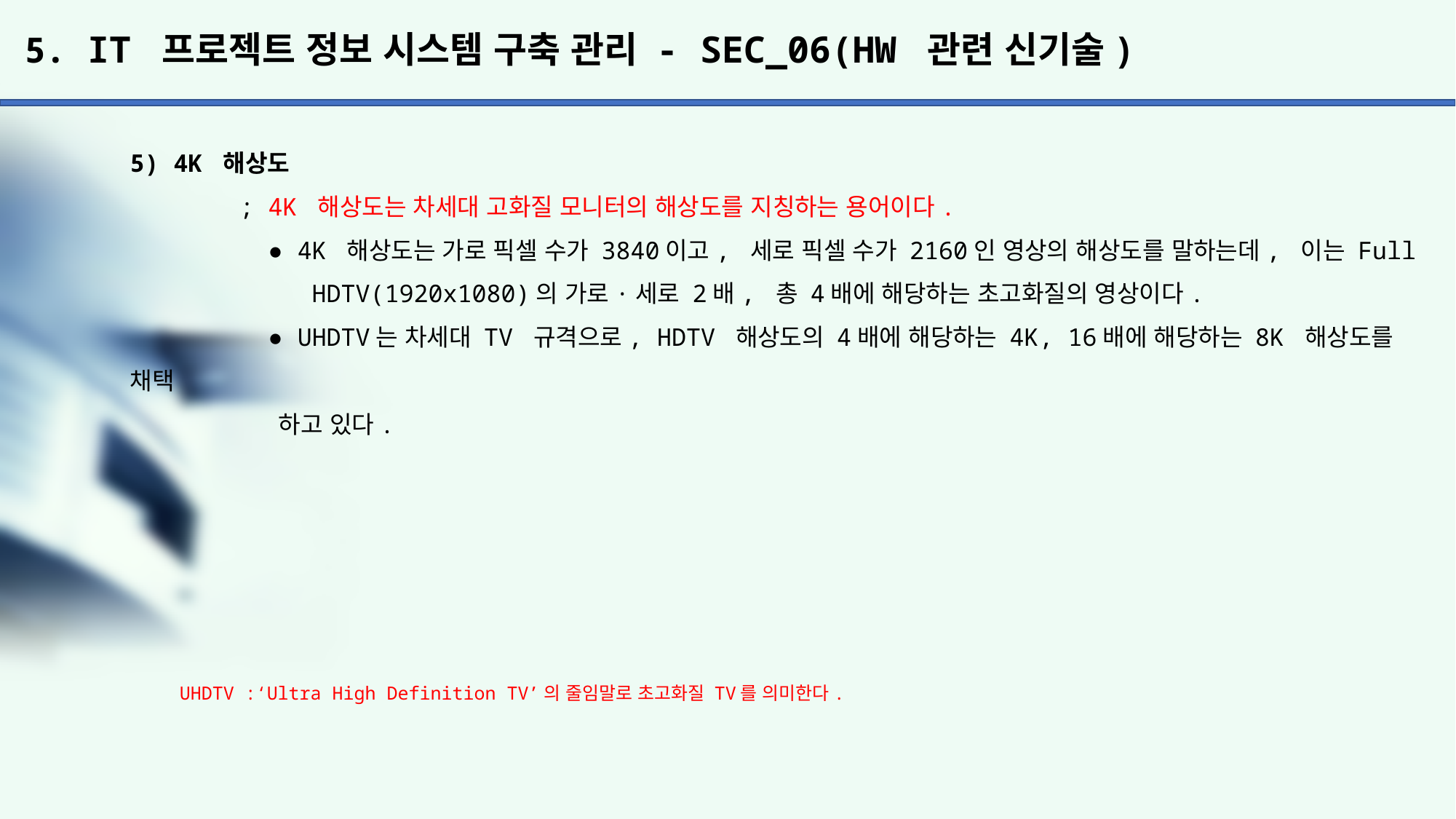

# 5. IT 프로젝트 정보 시스템 구축 관리 - SEC_06(HW 관련 신기술)
5) 4K 해상도
	; 4K 해상도는 차세대 고화질 모니터의 해상도를 지칭하는 용어이다.
	  ● 4K 해상도는 가로 픽셀 수가 3840이고, 세로 픽셀 수가 2160인 영상의 해상도를 말하는데, 이는 Full
	     HDTV(1920x1080)의 가로·세로 2배, 총 4배에 해당하는 초고화질의 영상이다.
	  ● UHDTV는 차세대 TV 규격으로, HDTV 해상도의 4배에 해당하는 4K, 16배에 해당하는 8K 해상도를 채택
	     하고 있다.
UHDTV :‘Ultra High Definition TV’의 줄임말로 초고화질 TV를 의미한다.